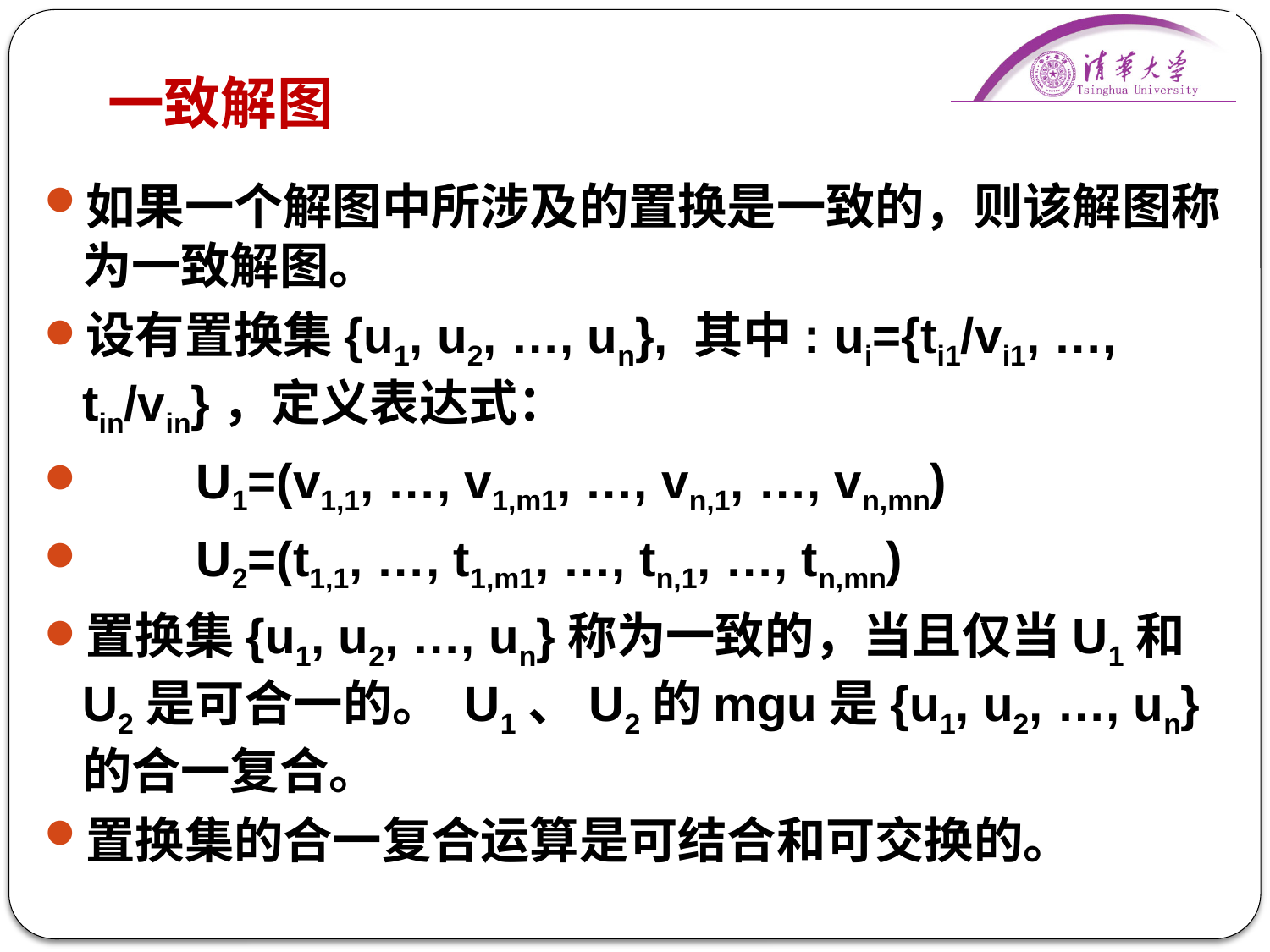

# 一致解图
如果一个解图中所涉及的置换是一致的，则该解图称为一致解图。
设有置换集{u1, u2, …, un}, 其中: ui={ti1/vi1, …, tin/vin}，定义表达式：
        U1=(v1,1, …, v1,m1, …, vn,1, …, vn,mn)
        U2=(t1,1, …, t1,m1, …, tn,1, …, tn,mn)
置换集{u1, u2, …, un}称为一致的，当且仅当U1和U2是可合一的。 U1、U2的mgu是{u1, u2, …, un}的合一复合。
置换集的合一复合运算是可结合和可交换的。
37